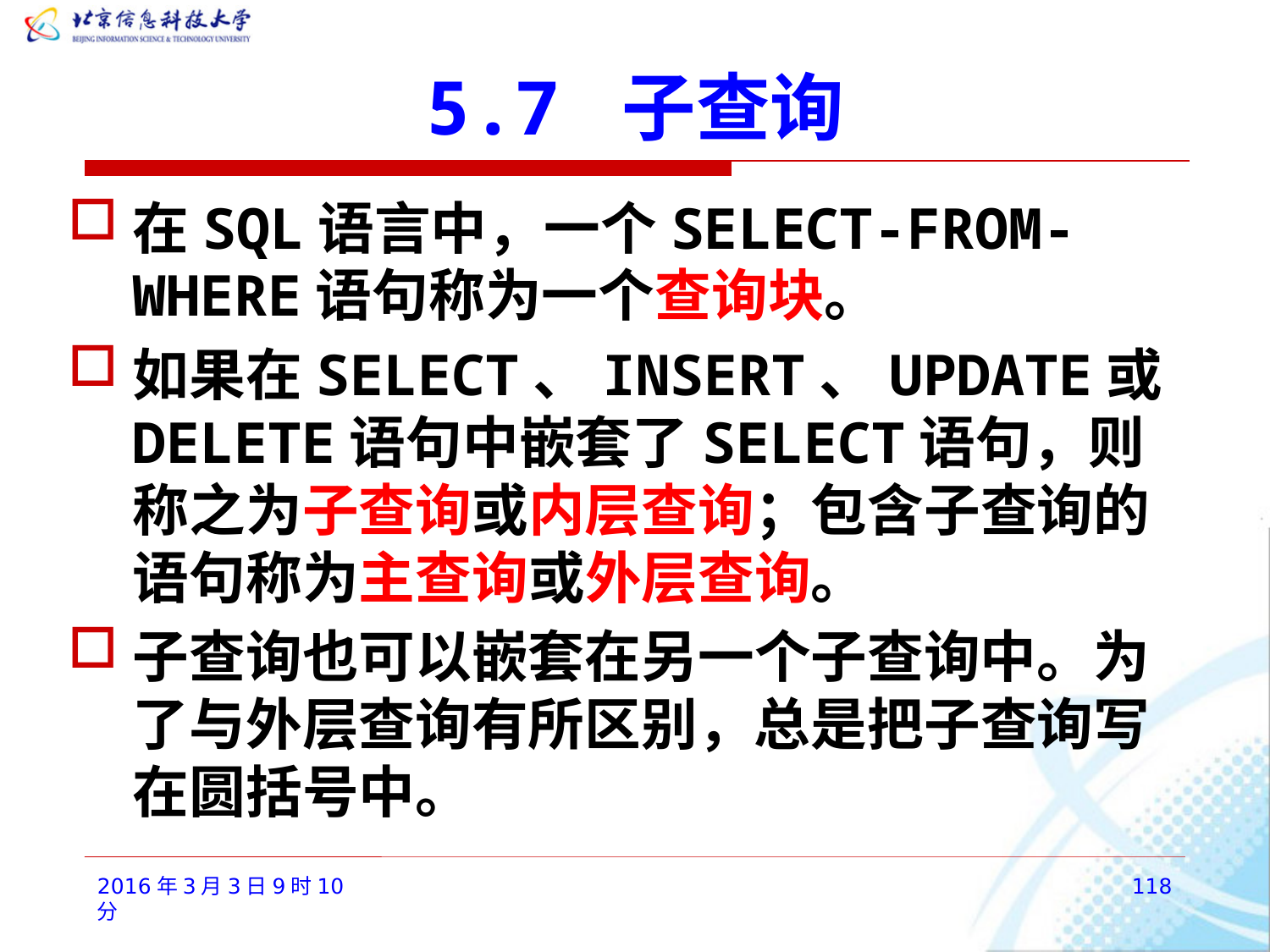

# 5.7 子查询
在SQL语言中，一个SELECT-FROM-WHERE语句称为一个查询块。
如果在SELECT、INSERT、UPDATE或DELETE语句中嵌套了SELECT语句，则称之为子查询或内层查询；包含子查询的语句称为主查询或外层查询。
子查询也可以嵌套在另一个子查询中。为了与外层查询有所区别，总是把子查询写在圆括号中。
2016年3月3日9时10分
118